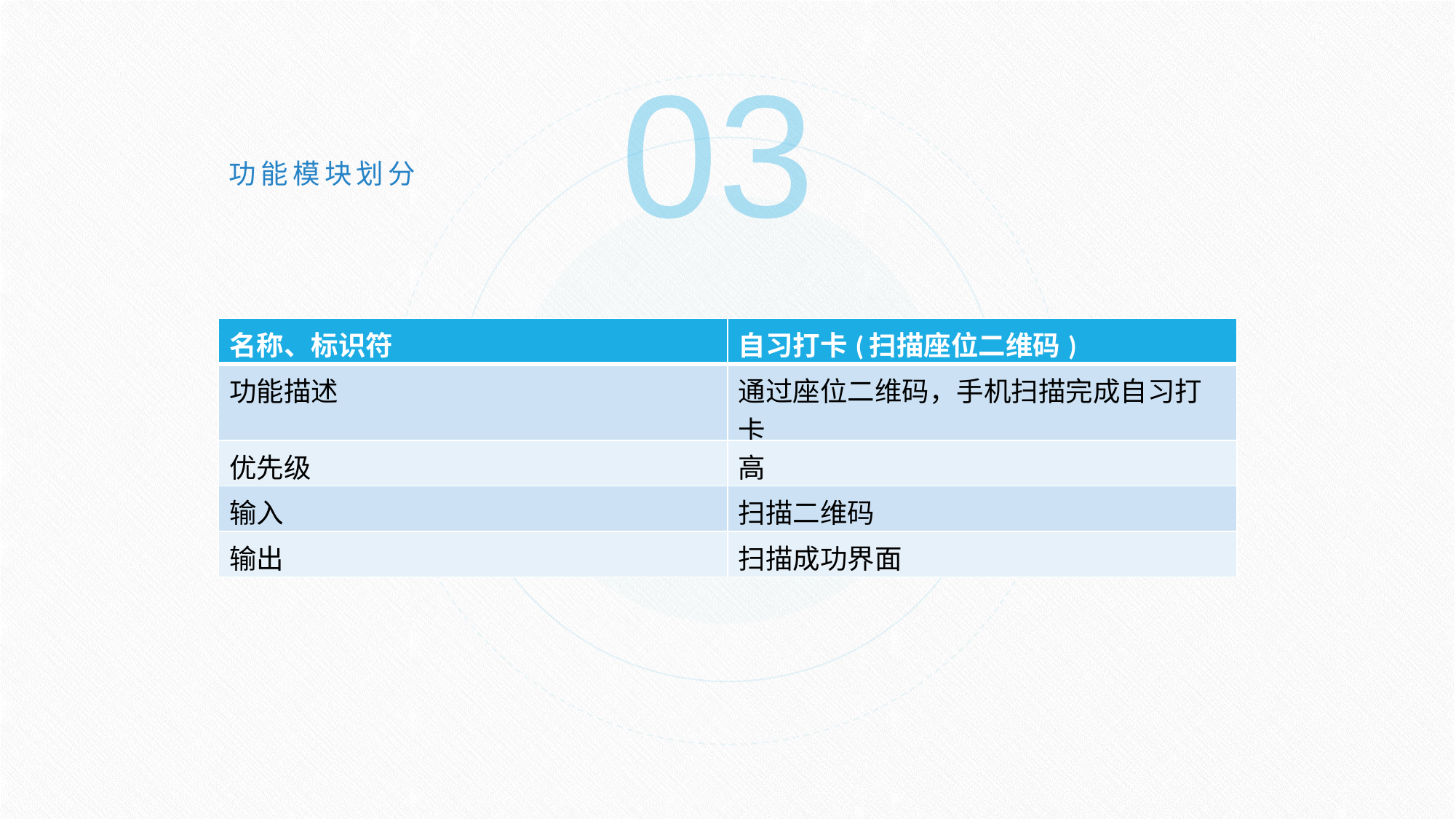

03
功能模块划分

| 名称、标识符 | 自习打卡(扫描座位二维码) |
| --- | --- |
| 功能描述 | 通过座位二维码，手机扫描完成自习打卡 |
| 优先级 | 高 |
| 输入 | 扫描二维码 |
| 输出 | 扫描成功界面 |